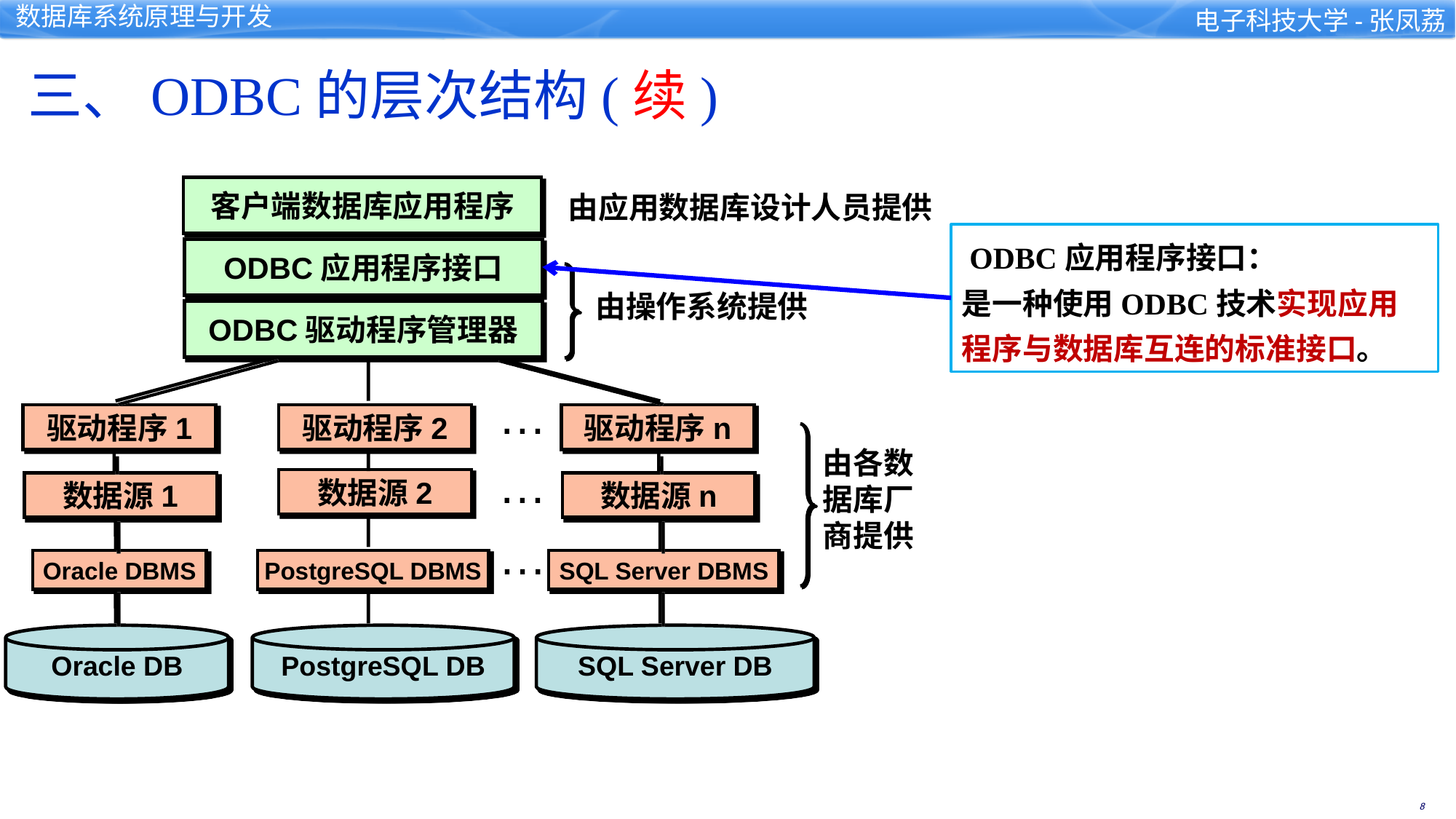

三、ODBC的层次结构(续)
客户端数据库应用程序
由应用数据库设计人员提供
ODBC应用程序接口

由操作系统提供
ODBC驱动程序管理器

…
驱动程序1
驱动程序2
驱动程序n

由各数据库厂商提供
…

数据源2
数据源1
数据源n

…
Oracle DBMS
PostgreSQL DBMS
SQL Server DBMS

Oracle DB

PostgreSQL DB

SQL Server DB

 ODBC应用程序接口：
是一种使用ODBC技术实现应用程序与数据库互连的标准接口。